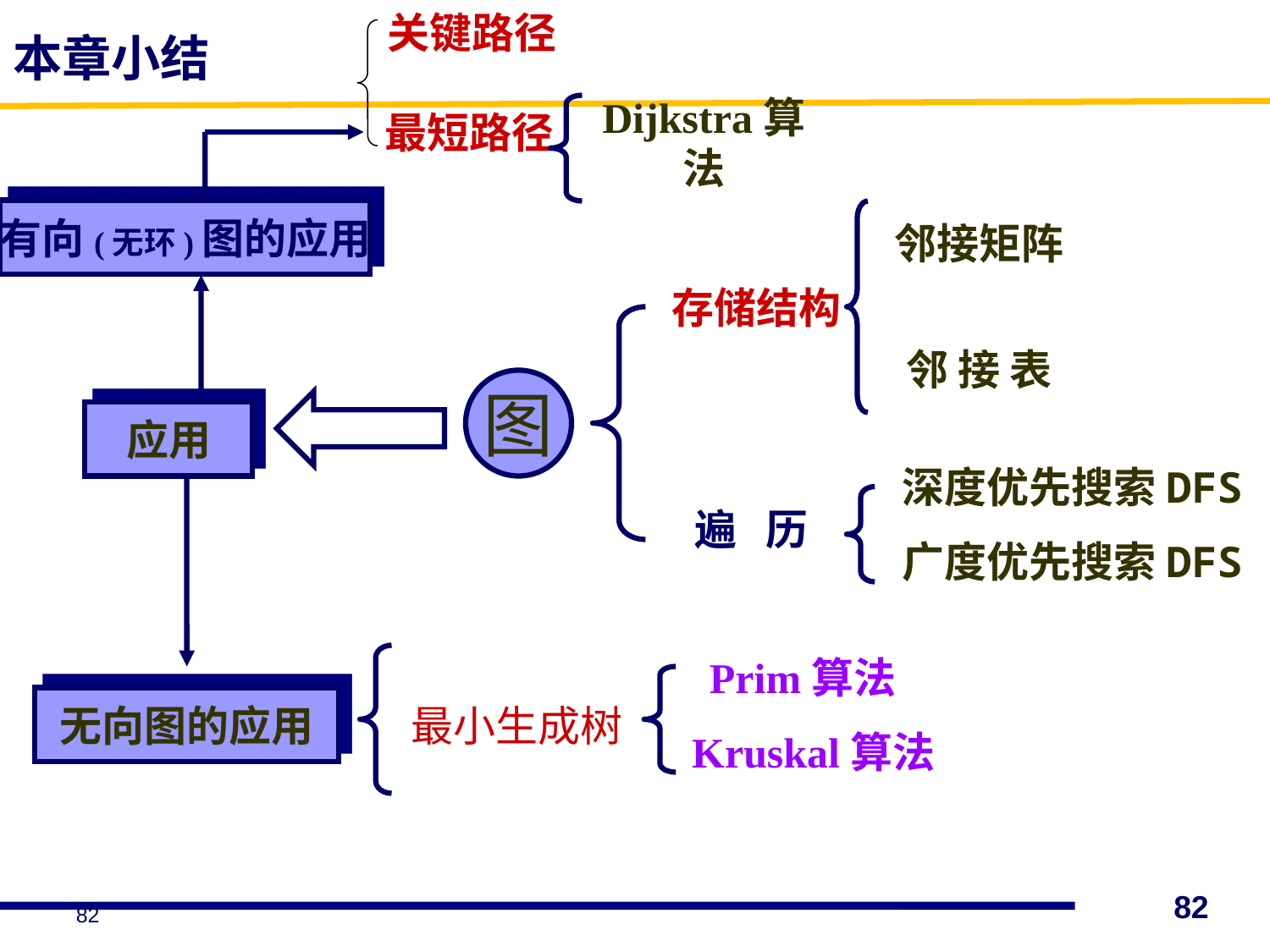

关键路径

本章小结
Dijkstra算法

最短路径

有向(无环)图的应用

邻接矩阵

邻 接 表

存储结构

图

应用
深度优先搜索DFS

广度优先搜索DFS

无向图的应用
遍   历

Prim算法

Kruskal算法
最小生成树
82
82